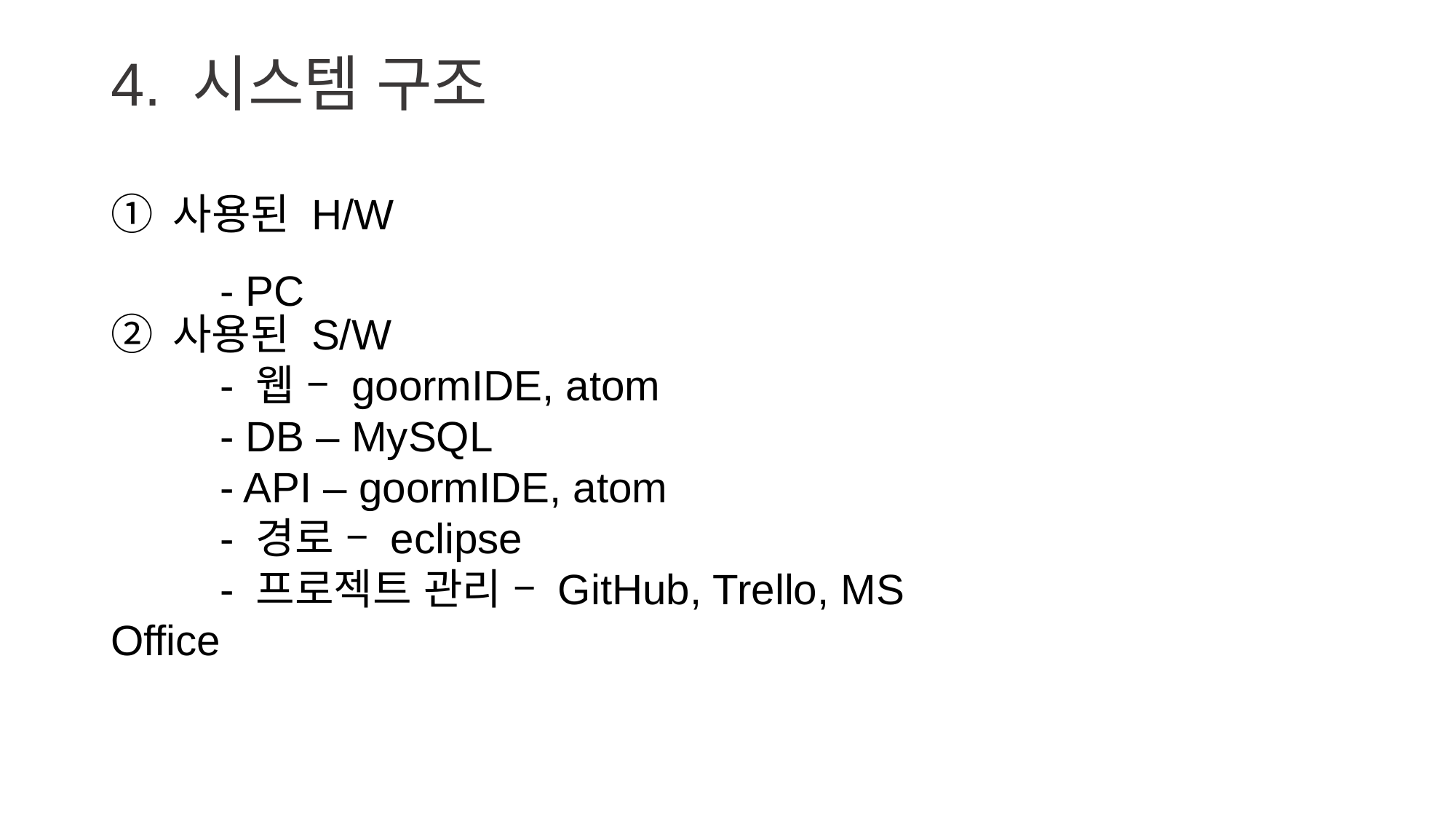

4. 시스템 구조
① 사용된 H/W
	- PC
② 사용된 S/W
	- 웹 – goormIDE, atom
	- DB – MySQL
	- API – goormIDE, atom
	- 경로 – eclipse
	- 프로젝트 관리 – GitHub, Trello, MS Office